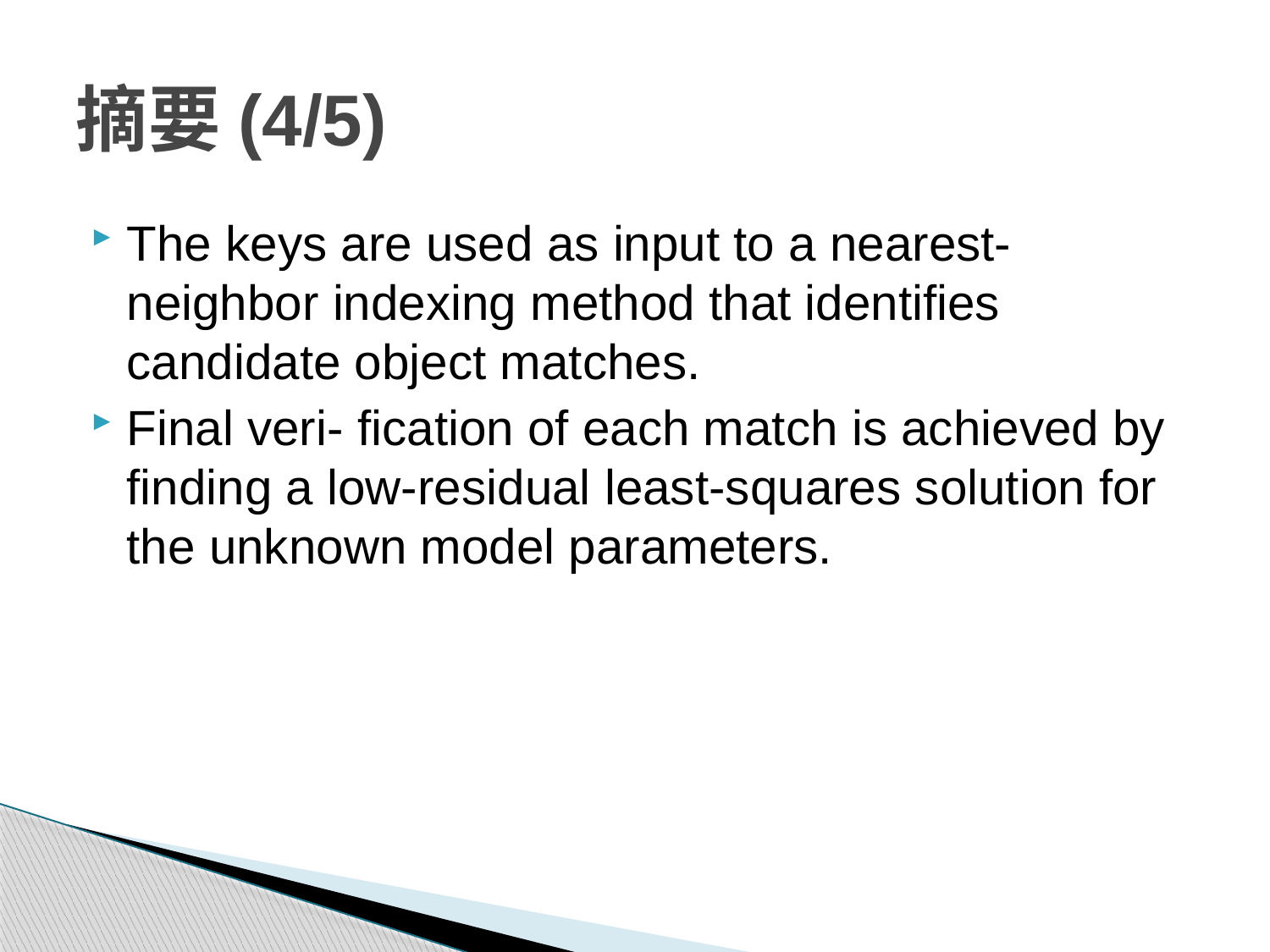

# 摘要(4/5)
The keys are used as input to a nearest-neighbor indexing method that identifies candidate object matches.
Final veri- fication of each match is achieved by finding a low-residual least-squares solution for the unknown model parameters.